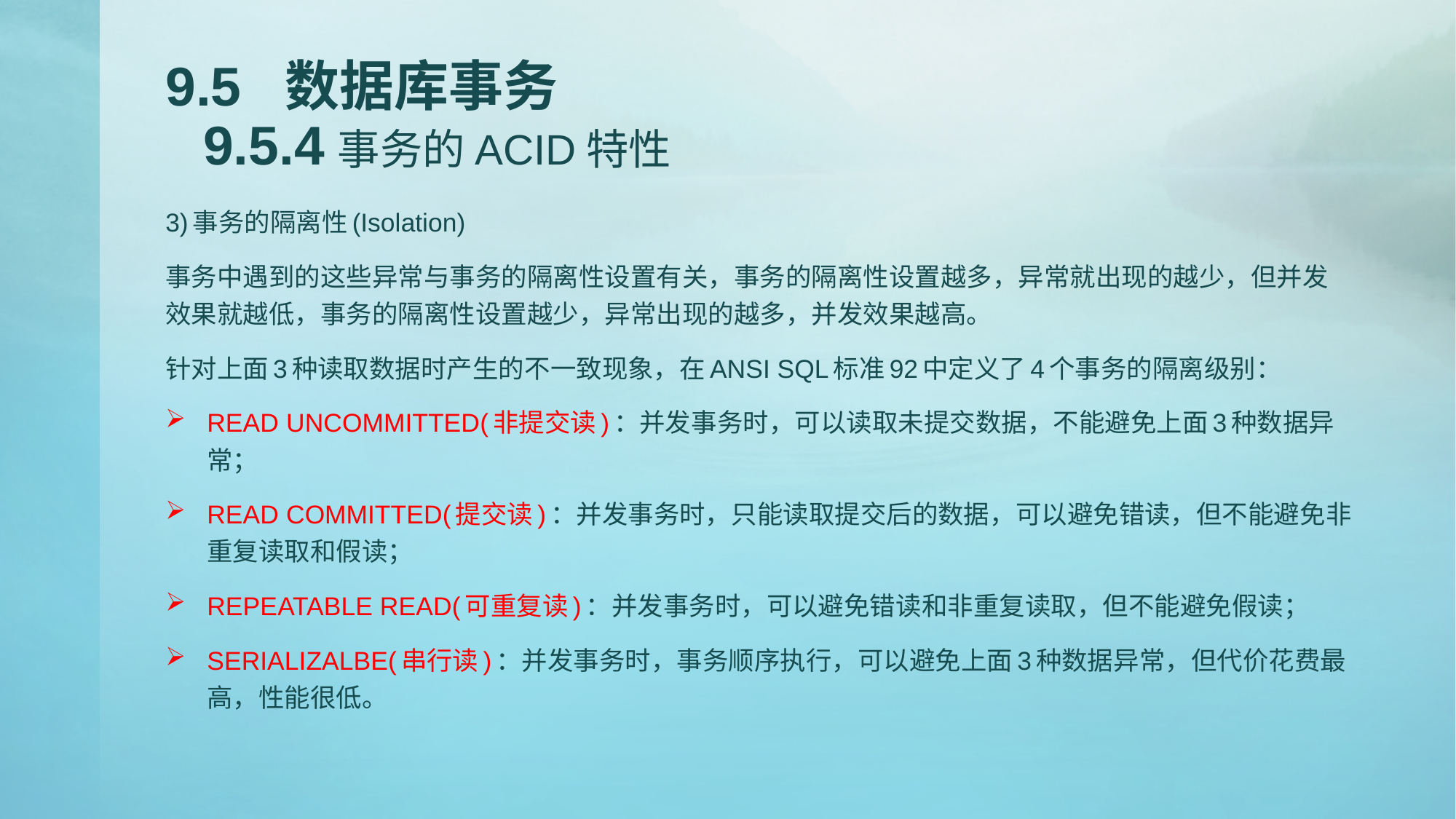

# 9.5  数据库事务 9.5.4事务的ACID特性
3)事务的隔离性(Isolation)
事务中遇到的这些异常与事务的隔离性设置有关，事务的隔离性设置越多，异常就出现的越少，但并发效果就越低，事务的隔离性设置越少，异常出现的越多，并发效果越高。
针对上面3种读取数据时产生的不一致现象，在ANSI SQL标准92中定义了4个事务的隔离级别：
READ UNCOMMITTED(非提交读)：并发事务时，可以读取未提交数据，不能避免上面3种数据异常；
READ COMMITTED(提交读)：并发事务时，只能读取提交后的数据，可以避免错读，但不能避免非重复读取和假读；
REPEATABLE READ(可重复读)：并发事务时，可以避免错读和非重复读取，但不能避免假读；
SERIALIZALBE(串行读)：并发事务时，事务顺序执行，可以避免上面3种数据异常，但代价花费最高，性能很低。